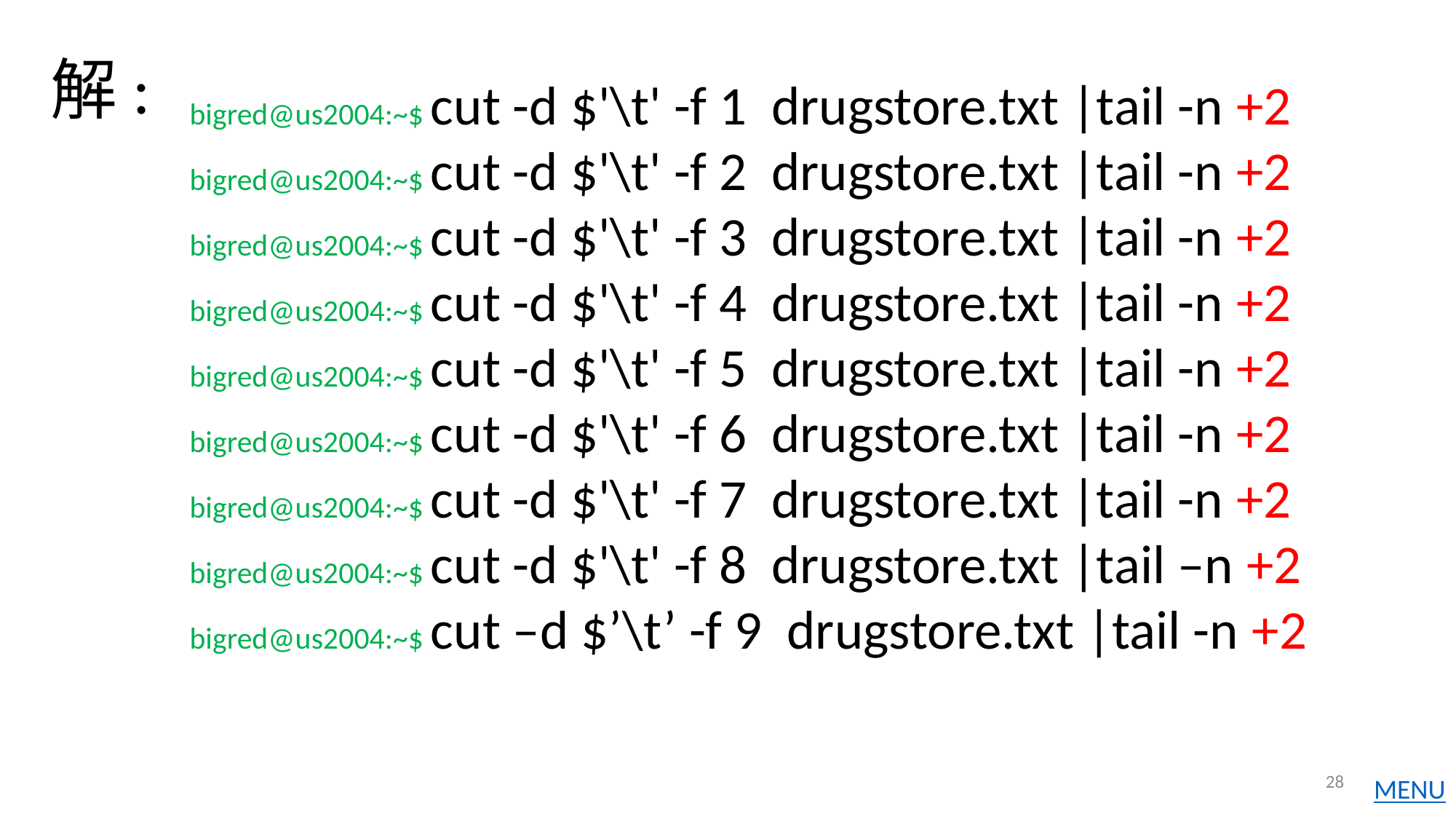

# 解:
bigred@us2004:~$ cut -d $'\t' -f 1  drugstore.txt |tail -n +2
bigred@us2004:~$ cut -d $'\t' -f 2  drugstore.txt |tail -n +2
bigred@us2004:~$ cut -d $'\t' -f 3  drugstore.txt |tail -n +2
bigred@us2004:~$ cut -d $'\t' -f 4  drugstore.txt |tail -n +2
bigred@us2004:~$ cut -d $'\t' -f 5  drugstore.txt |tail -n +2
bigred@us2004:~$ cut -d $'\t' -f 6  drugstore.txt |tail -n +2
bigred@us2004:~$ cut -d $'\t' -f 7  drugstore.txt |tail -n +2
bigred@us2004:~$ cut -d $'\t' -f 8  drugstore.txt |tail –n +2
bigred@us2004:~$ cut –d $’\t’ -f 9  drugstore.txt |tail -n +2

28